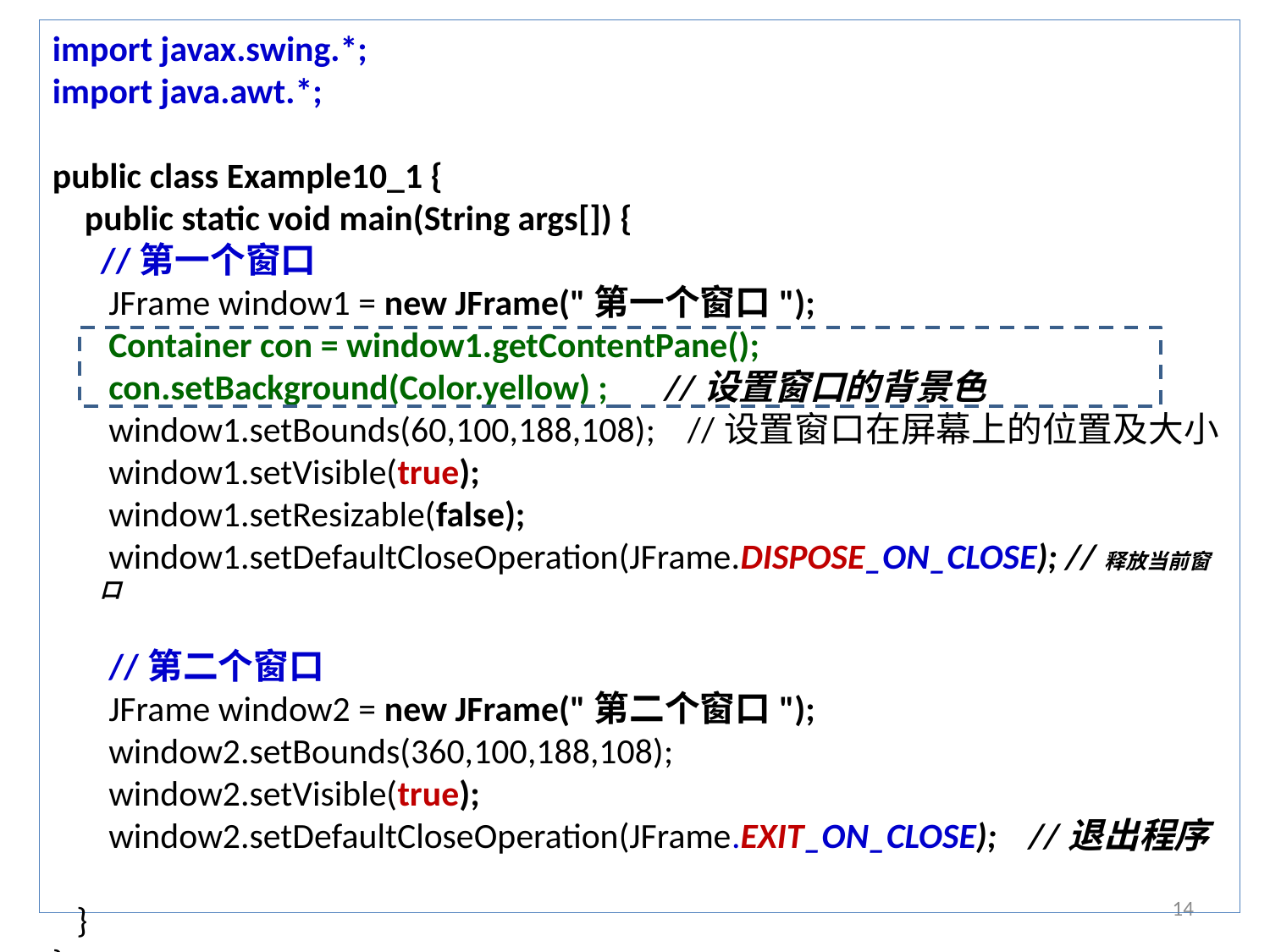

import javax.swing.*;
import java.awt.*;

public class Example10_1 {
    public static void main(String args[]) {
      //第一个窗口
       JFrame window1 = new JFrame("第一个窗口");
       Container con = window1.getContentPane();
       con.setBackground(Color.yellow) ;       //设置窗口的背景色
       window1.setBounds(60,100,188,108);    //设置窗口在屏幕上的位置及大小
       window1.setVisible(true);
       window1.setResizable(false);
       window1.setDefaultCloseOperation(JFrame.DISPOSE_ON_CLOSE); //释放当前窗口

       //第二个窗口
       JFrame window2 = new JFrame("第二个窗口");
       window2.setBounds(360,100,188,108);
       window2.setVisible(true);
       window2.setDefaultCloseOperation(JFrame.EXIT_ON_CLOSE);    //退出程序
   }
}

14